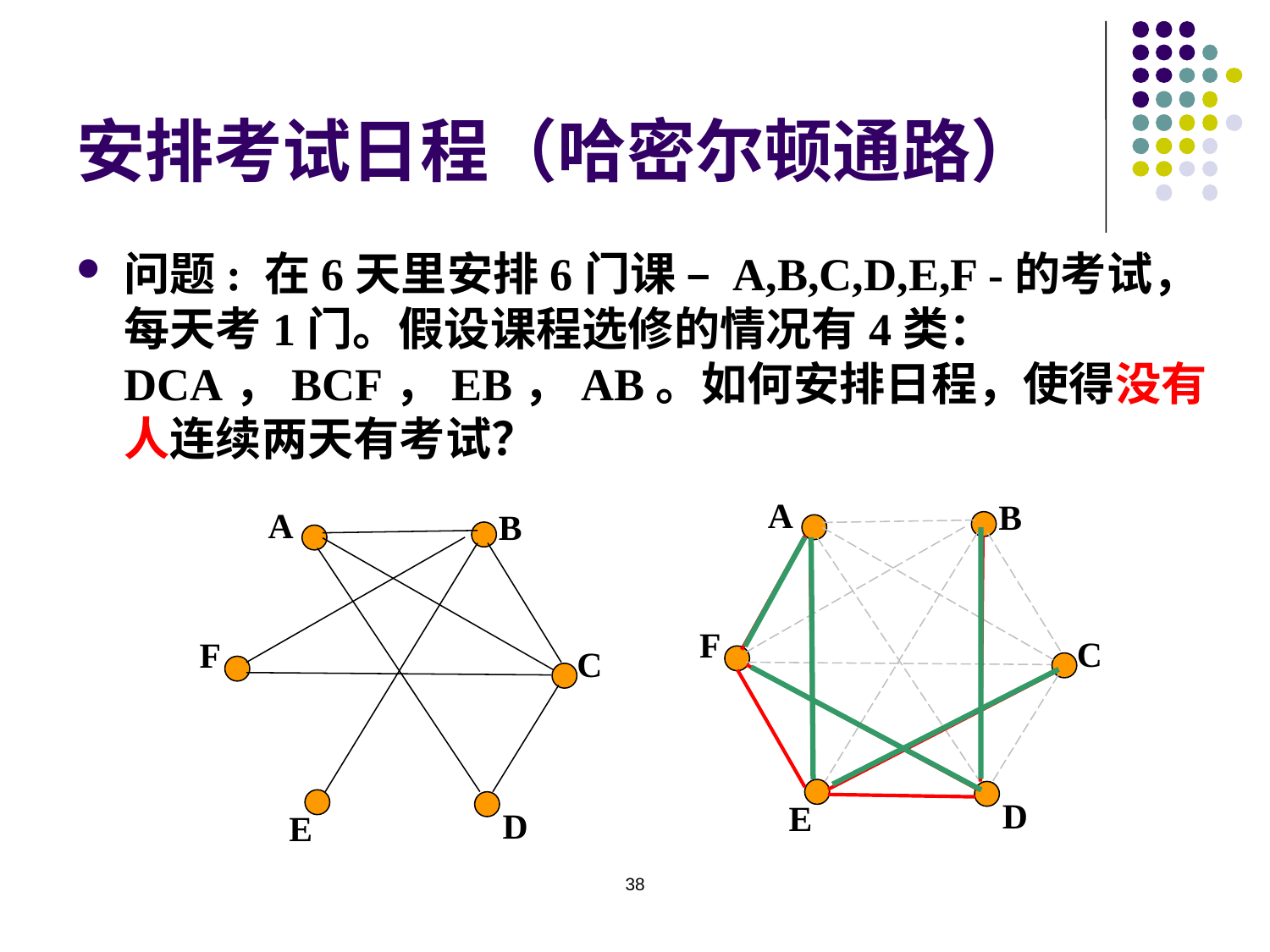

# 安排考试日程（哈密尔顿通路）
问题: 在6天里安排6门课 – A,B,C,D,E,F -的考试，每天考1门。假设课程选修的情况有4类：DCA，BCF，EB，AB。如何安排日程，使得没有人连续两天有考试？
A
B
A
B

F
C
F
C

D
E

D
E
38